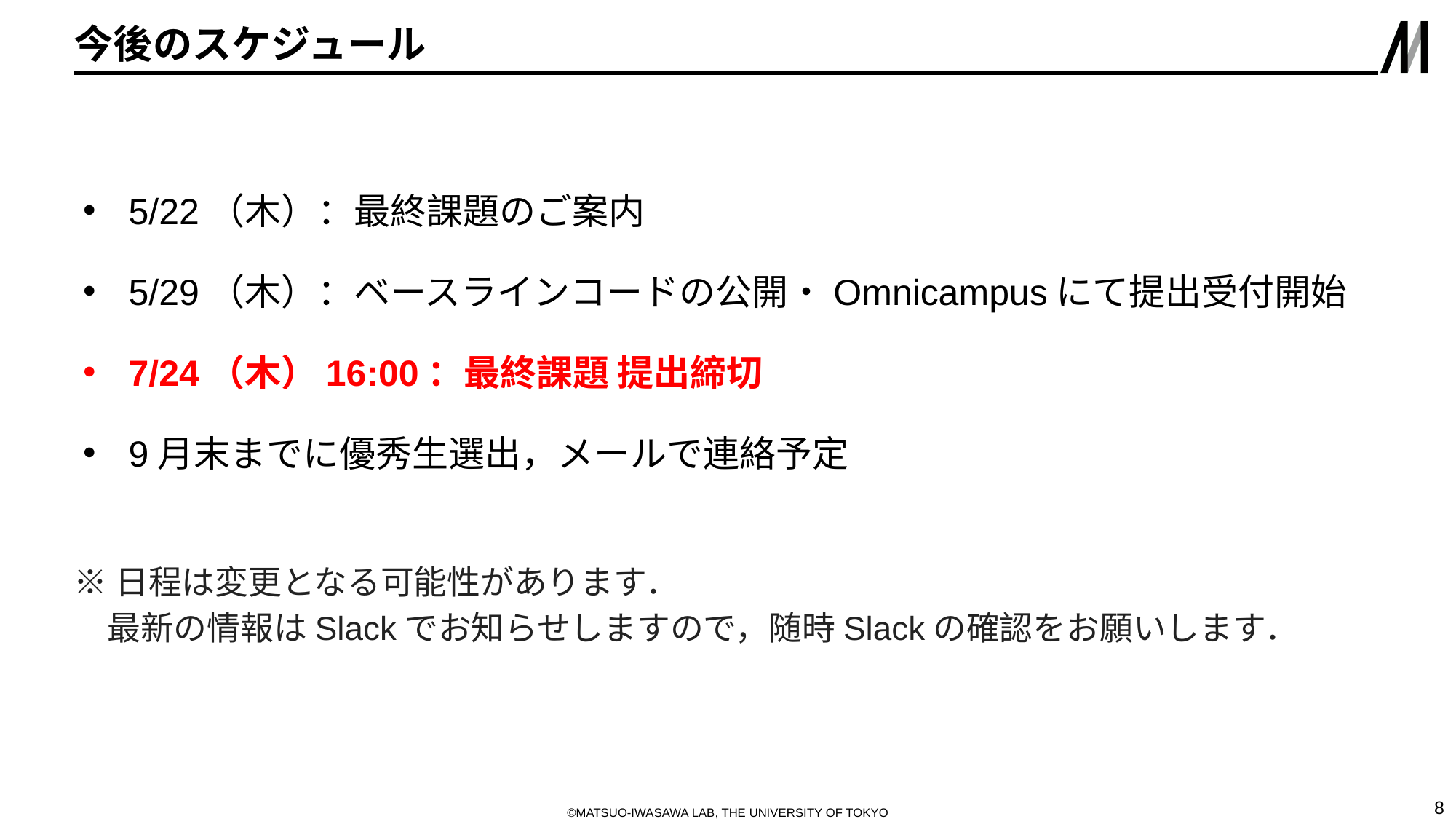

# 今後のスケジュール
5/22（木）：最終課題のご案内
5/29（木）：ベースラインコードの公開・Omnicampusにて提出受付開始
7/24（木）16:00：最終課題 提出締切
9月末までに優秀生選出，メールで連絡予定

※日程は変更となる可能性があります．
　最新の情報はSlackでお知らせしますので，随時Slackの確認をお願いします．